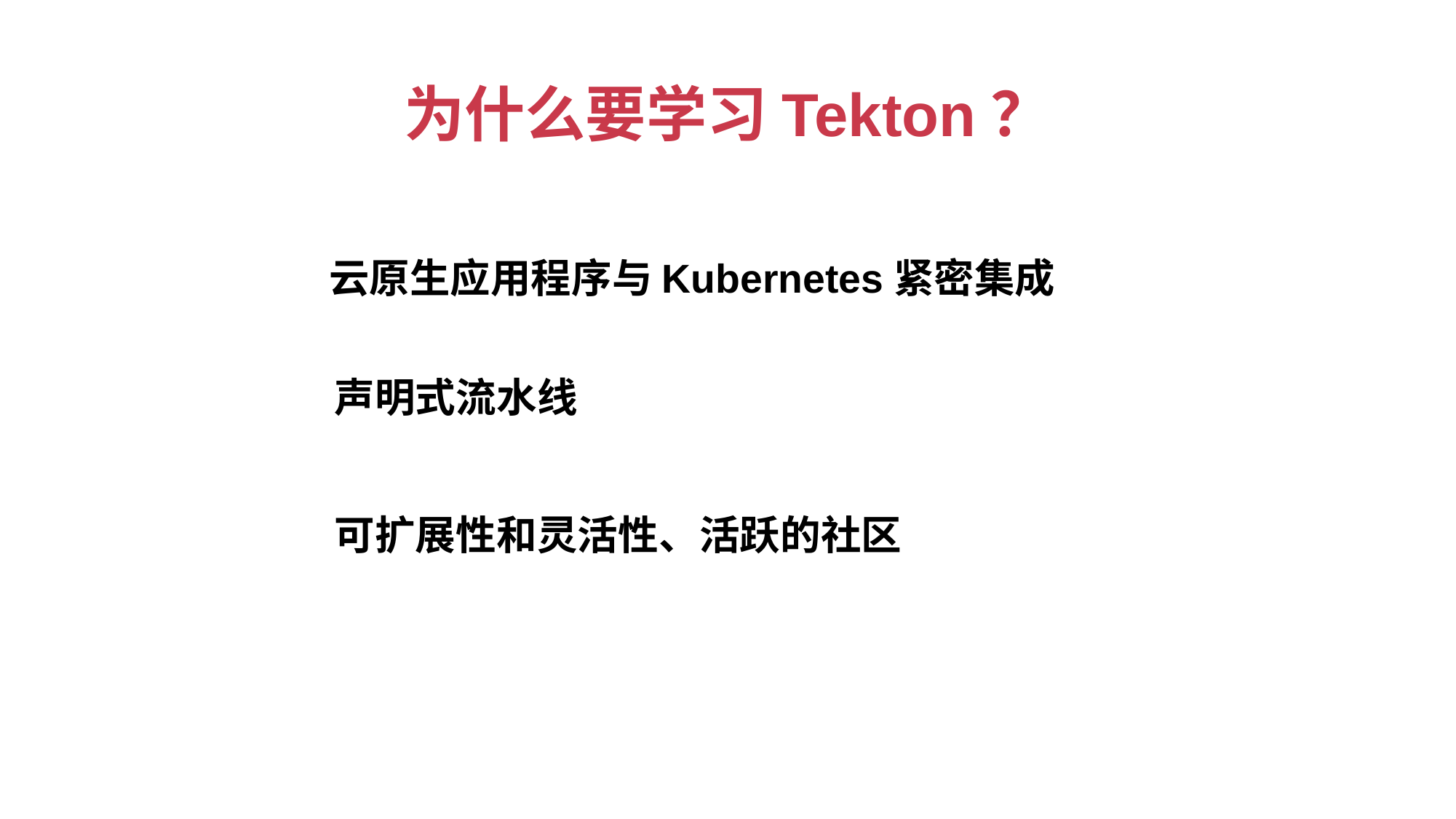

为什么要学习Tekton？
云原生应用程序与Kubernetes紧密集成
声明式流水线

可扩展性和灵活性、活跃的社区